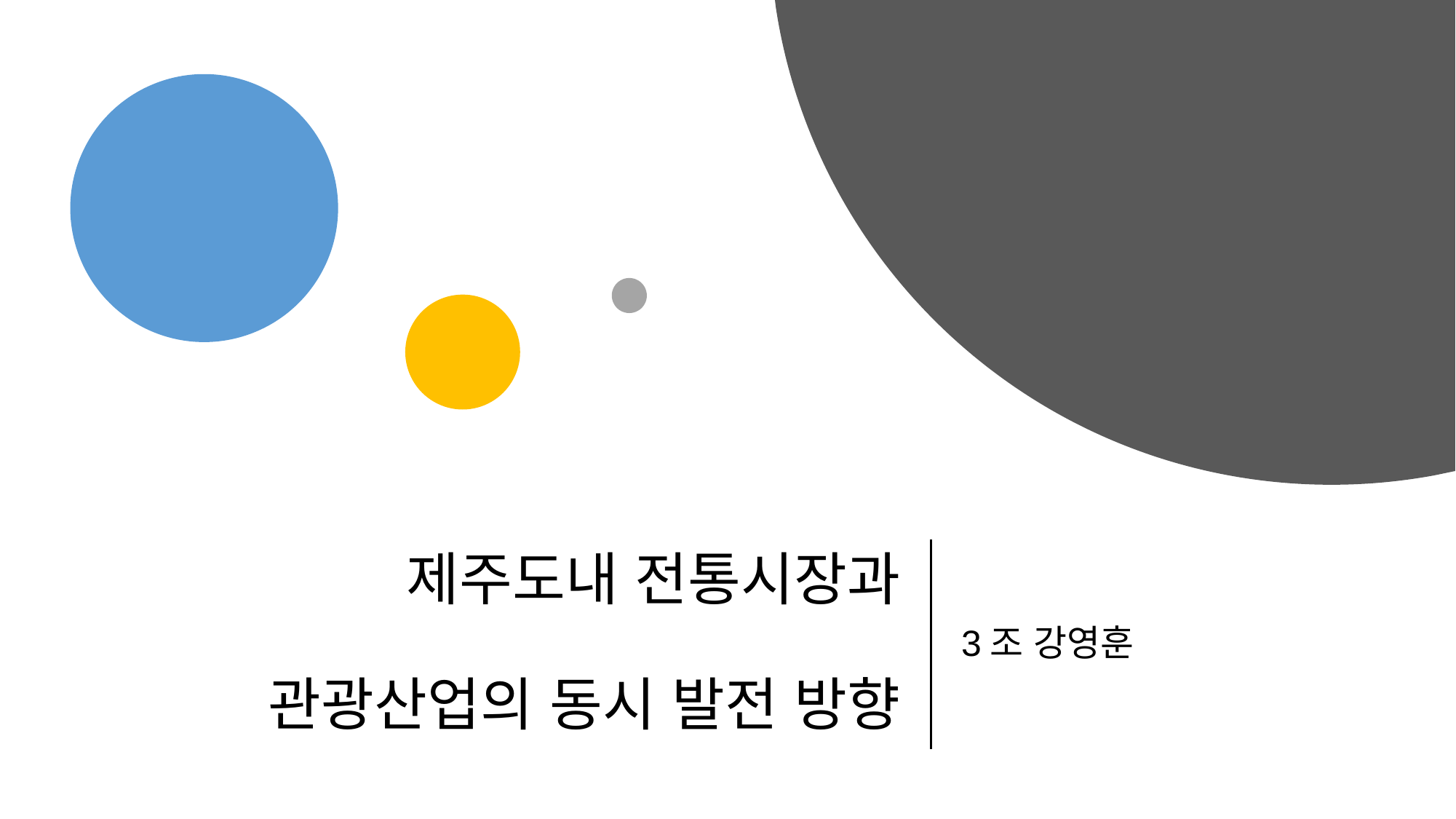

# 제주도내 전통시장과 관광산업의 동시 발전 방향
3조 강영훈